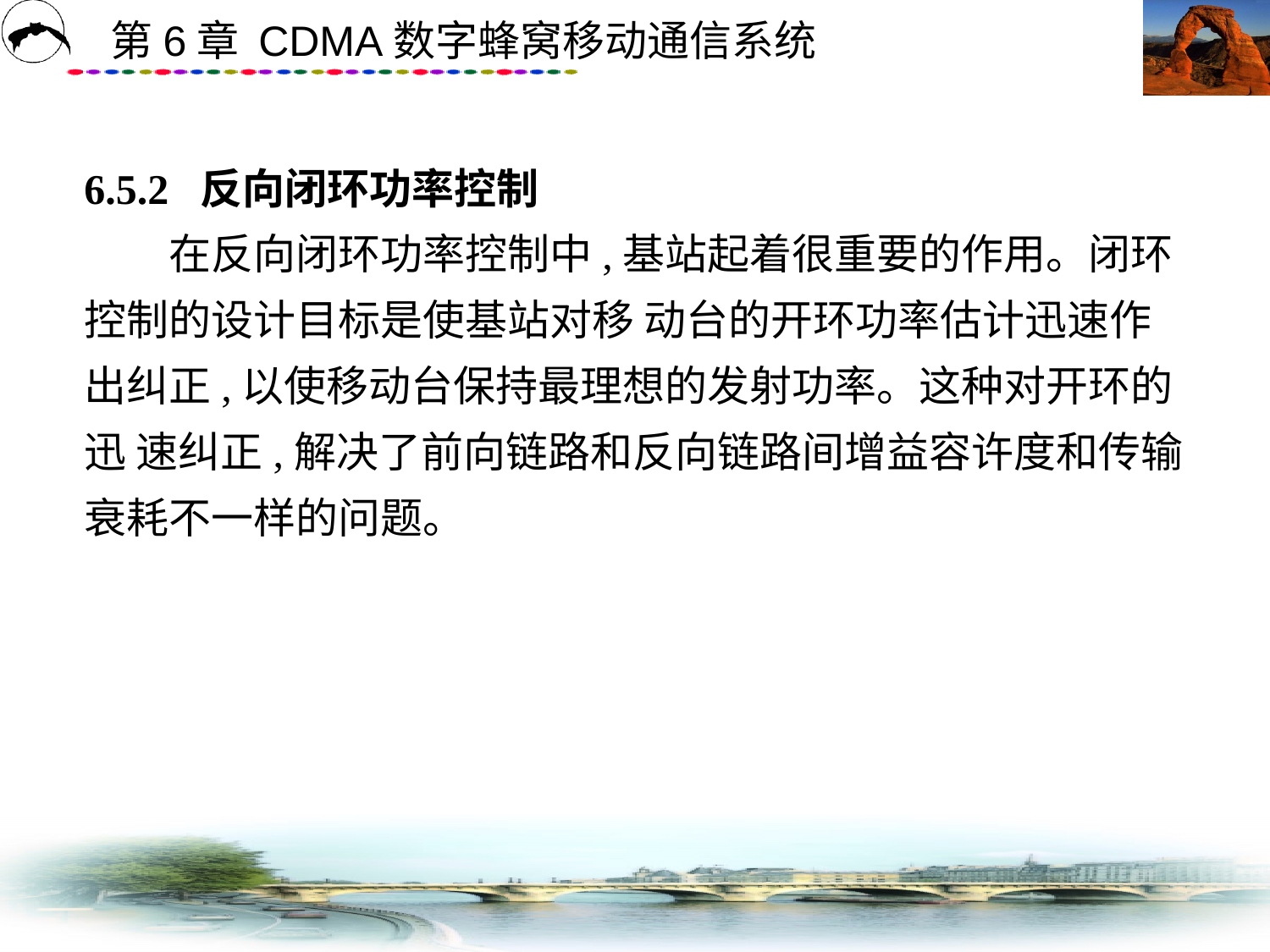

# 6.5.2  反向闭环功率控制 　　在反向闭环功率控制中,基站起着很重要的作用。闭环控制的设计目标是使基站对移 动台的开环功率估计迅速作出纠正,以使移动台保持最理想的发射功率。这种对开环的迅 速纠正,解决了前向链路和反向链路间增益容许度和传输衰耗不一样的问题。